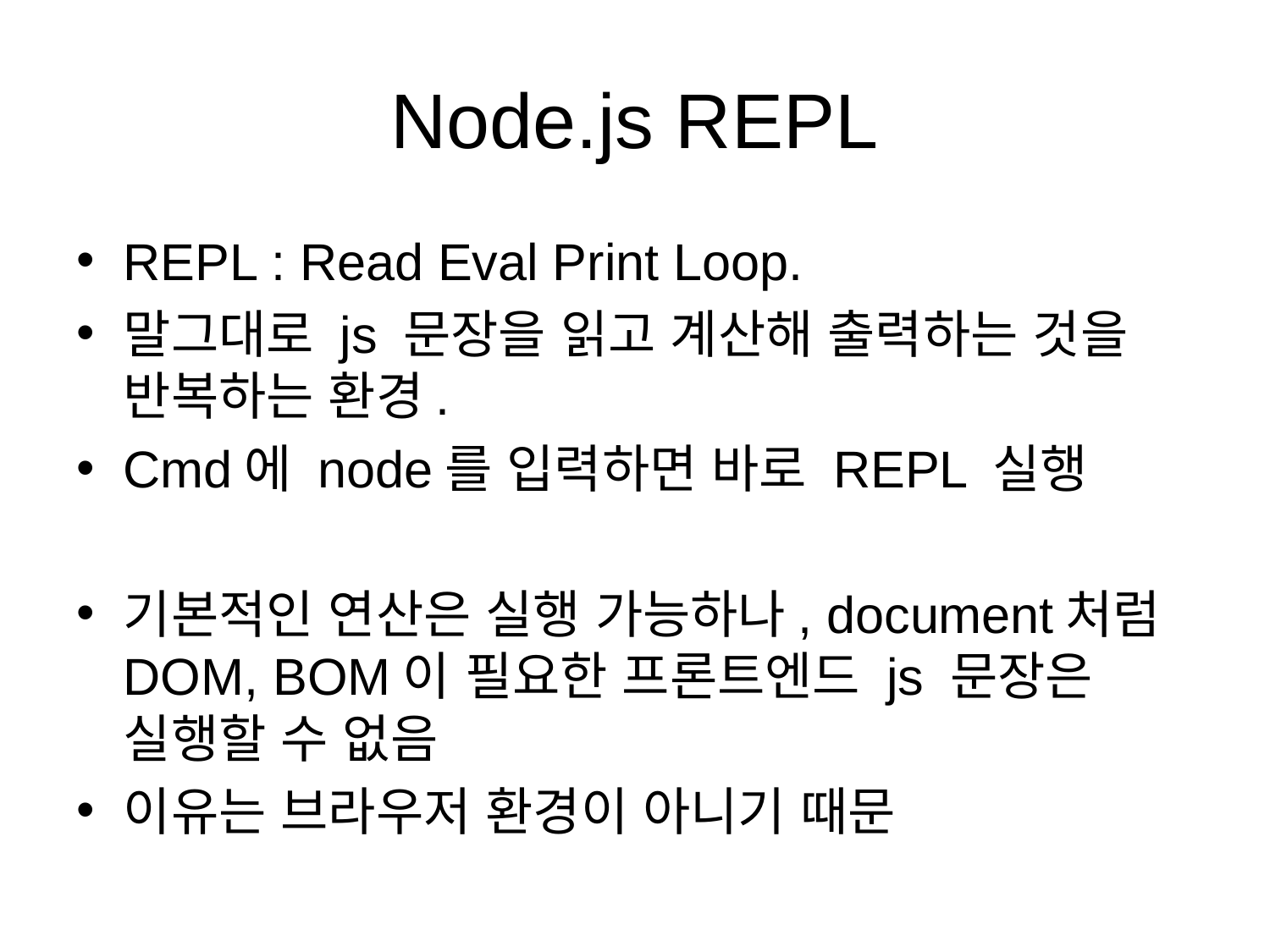

# Node.js REPL
REPL : Read Eval Print Loop.
말그대로 js 문장을 읽고 계산해 출력하는 것을 반복하는 환경.
Cmd에 node를 입력하면 바로 REPL 실행

기본적인 연산은 실행 가능하나, document처럼 DOM, BOM이 필요한 프론트엔드 js 문장은 실행할 수 없음
이유는 브라우저 환경이 아니기 때문